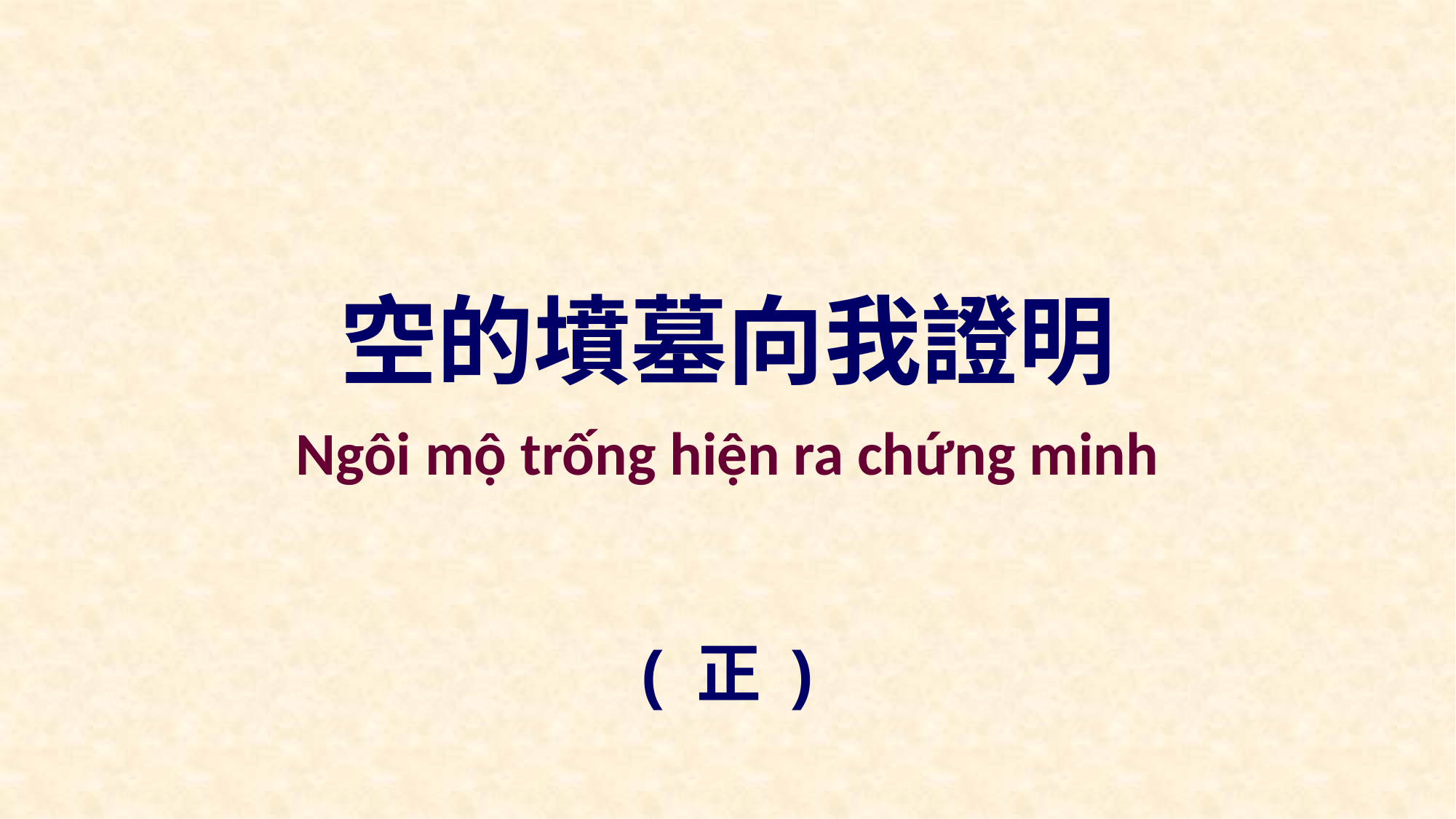

空的墳墓向我證明
Ngôi mộ trống hiện ra chứng minh
( 正 )